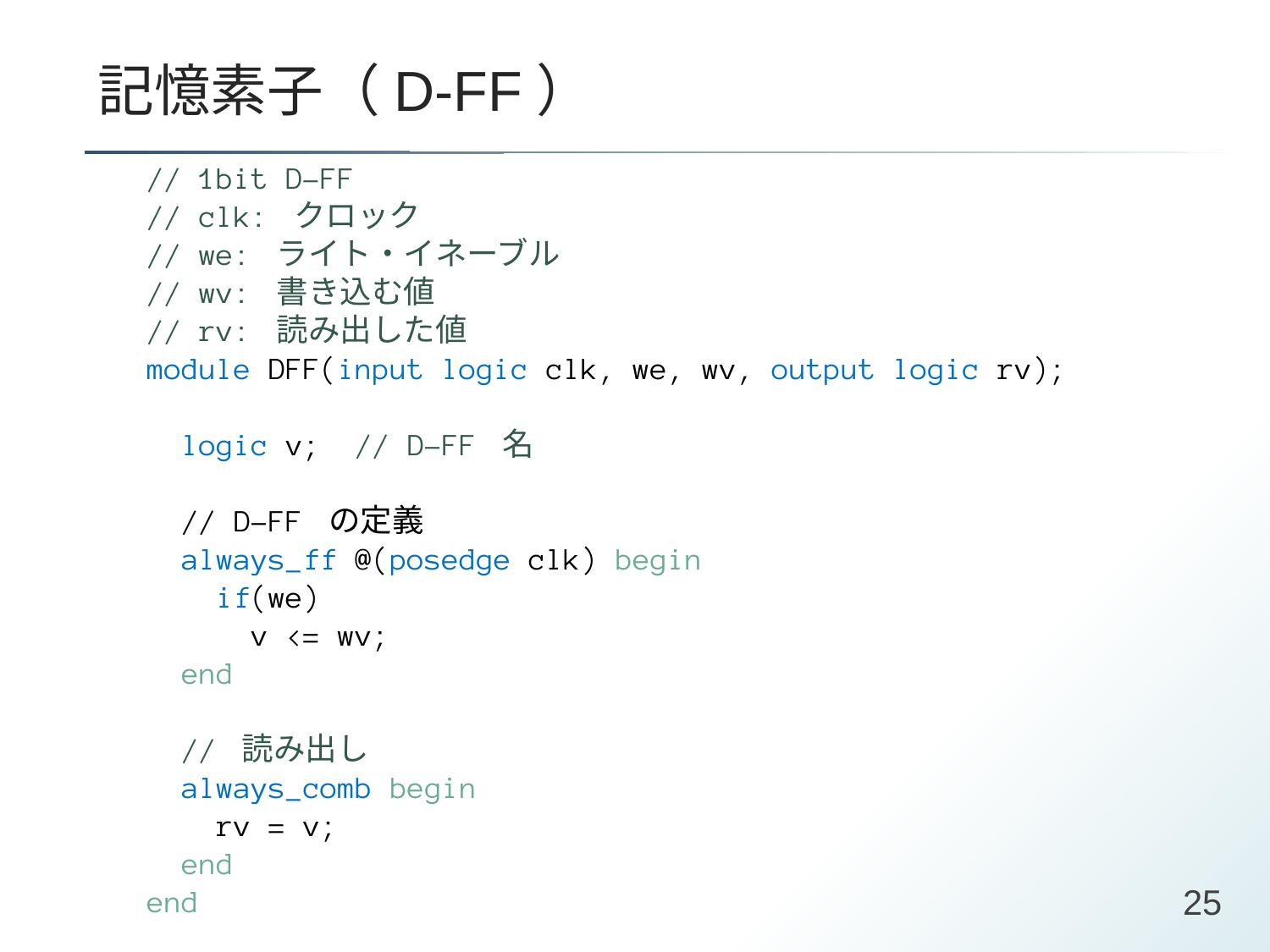

# 記憶素子（D-FF）
// 1bit D-FF
// clk: クロック
// we: ライト・イネーブル
// wv: 書き込む値
// rv: 読み出した値
module DFF(input logic clk, we, wv, output logic rv);

  logic v;  // D-FF 名

  // D-FF の定義
  always_ff @(posedge clk) begin
    if(we)
      v <= wv;
  end

  // 読み出し
  always_comb begin
    rv = v;
  end
end

25